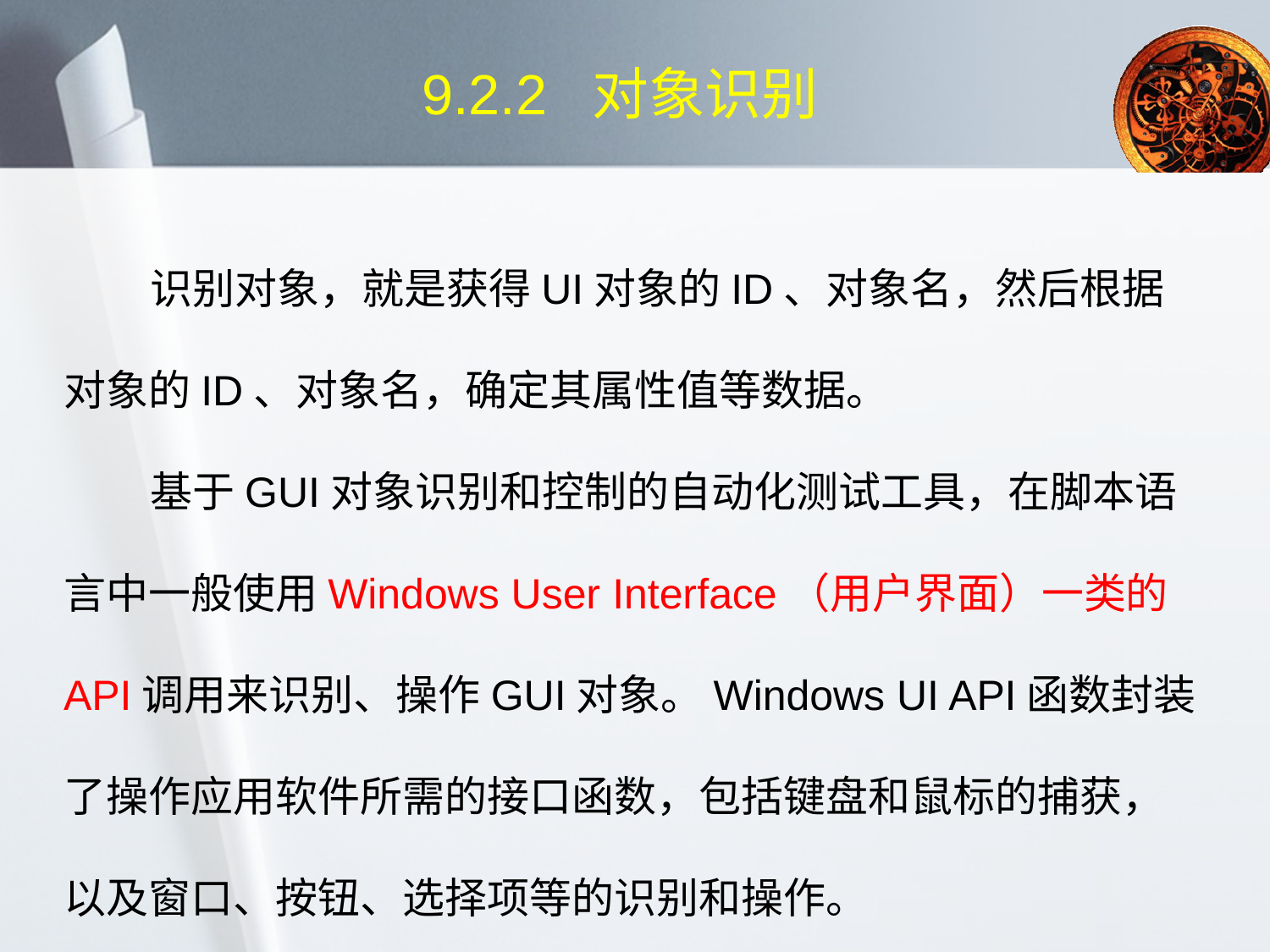

# 9.2.2  对象识别
        识别对象，就是获得UI对象的ID、对象名，然后根据对象的ID、对象名，确定其属性值等数据。
        基于GUI对象识别和控制的自动化测试工具，在脚本语言中一般使用Windows User Interface（用户界面）一类的API调用来识别、操作GUI对象。Windows UI API函数封装了操作应用软件所需的接口函数，包括键盘和鼠标的捕获，以及窗口、按钮、选择项等的识别和操作。